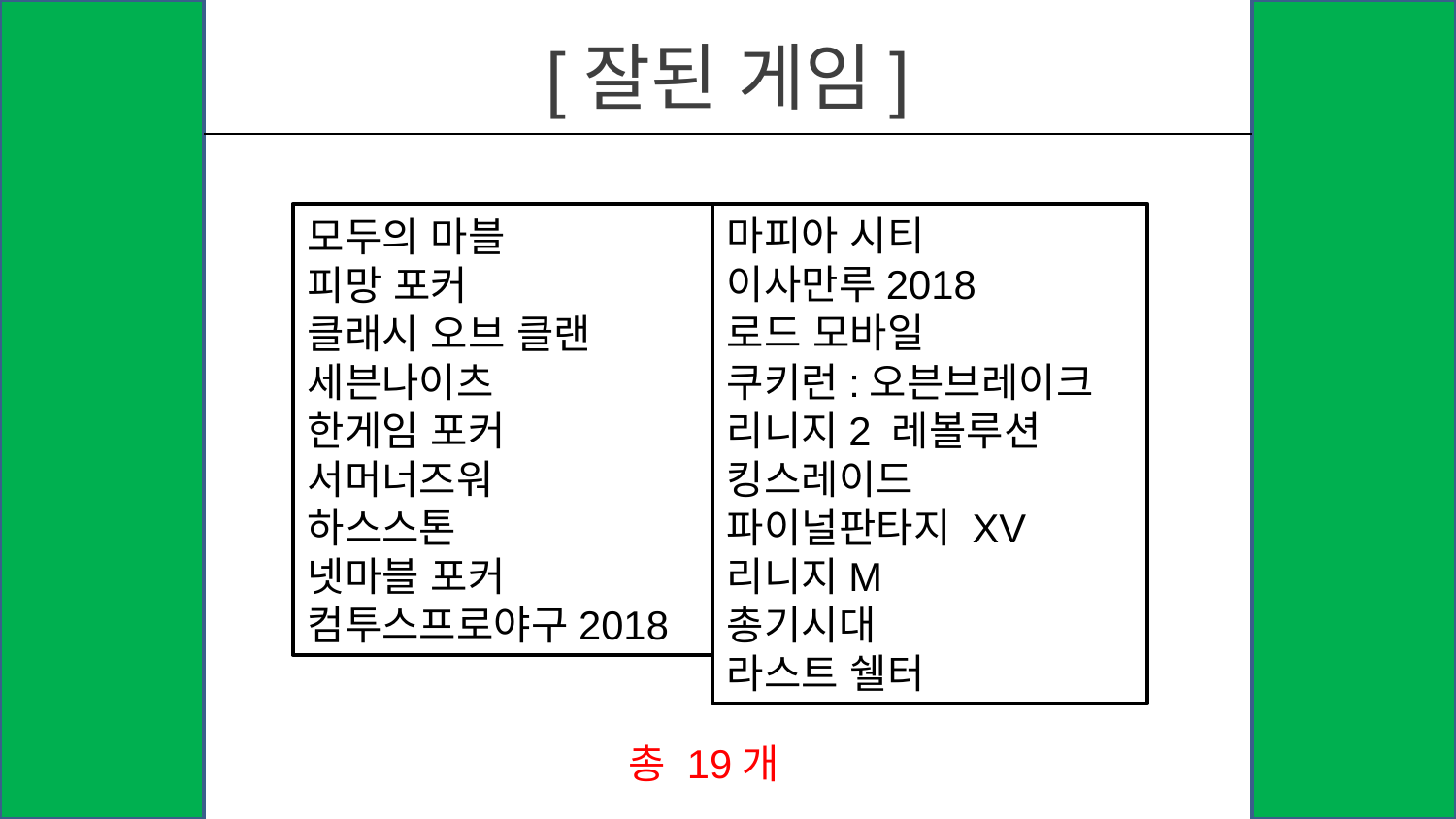

# [잘된 게임]
모두의 마블
피망 포커
클래시 오브 클랜
세븐나이츠
한게임 포커
서머너즈워
하스스톤
넷마블 포커
컴투스프로야구2018
마피아 시티
이사만루2018
로드 모바일
쿠키런:오븐브레이크
리니지2 레볼루션
킹스레이드
파이널판타지 XV
리니지M
총기시대
라스트 쉘터
총 19개